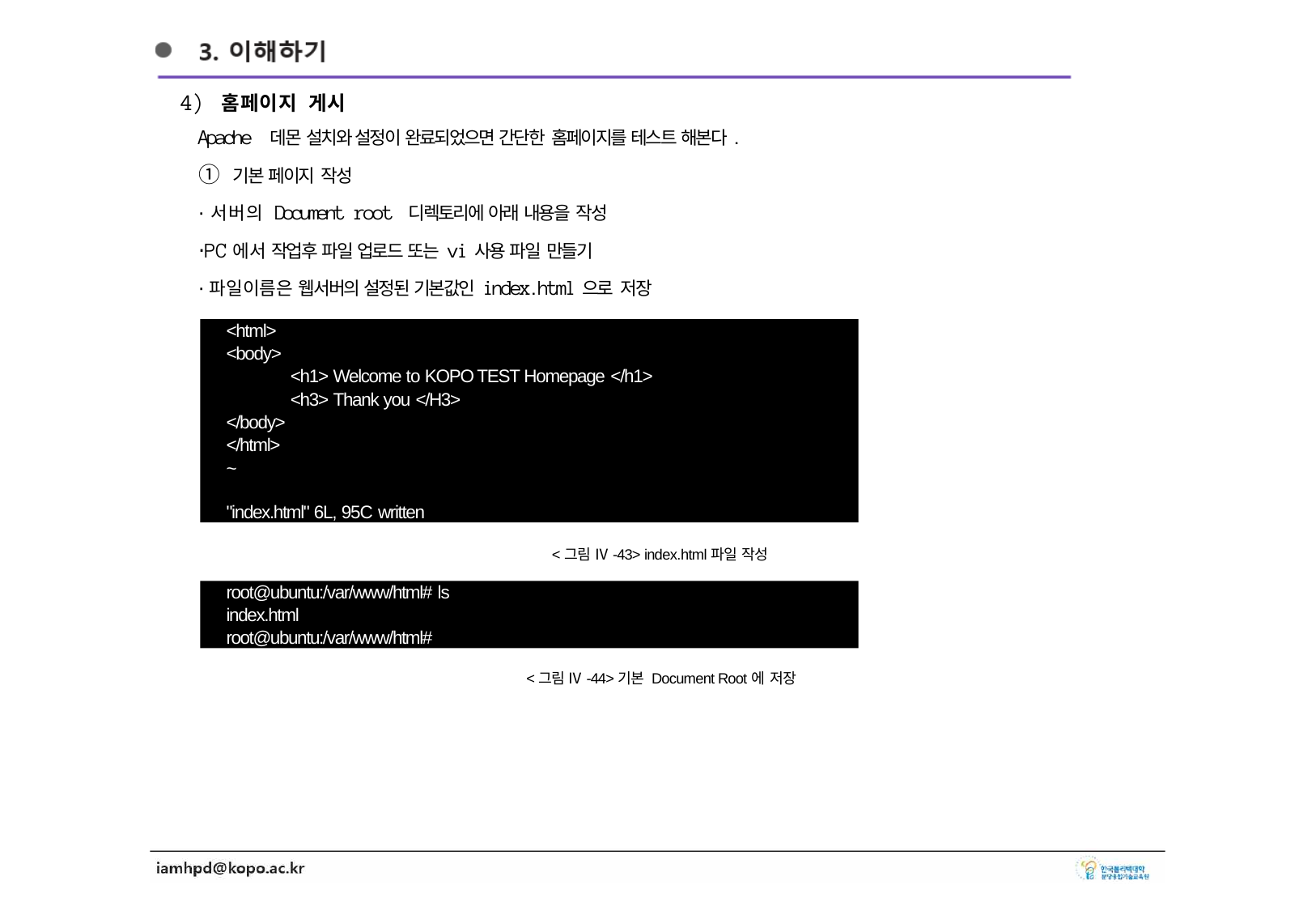

4) 홈페이지 게시
Apache 데몬 설치와 설정이 완료되었으면 간단한 홈페이지를 테스트 해본다.
① 기본 페이지 작성
∙서버의 Document root 디렉토리에 아래 내용을 작성
∙PC에서 작업후 파일 업로드 또는 vi사용 파일 만들기
∙파일이름은 웹서버의 설정된 기본값인 index.html으로 저장
<html>
<body>
<h1> Welcome to KOPO TEST Homepage </h1>
<h3> Thank you </H3>
</body>
</html>
~

"index.html" 6L, 95C written
<그림 Ⅳ-43> index.html파일 작성
root@ubuntu:/var/www/html# ls
index.html
root@ubuntu:/var/www/html#
<그림 Ⅳ-44>기본 Document Root에 저장